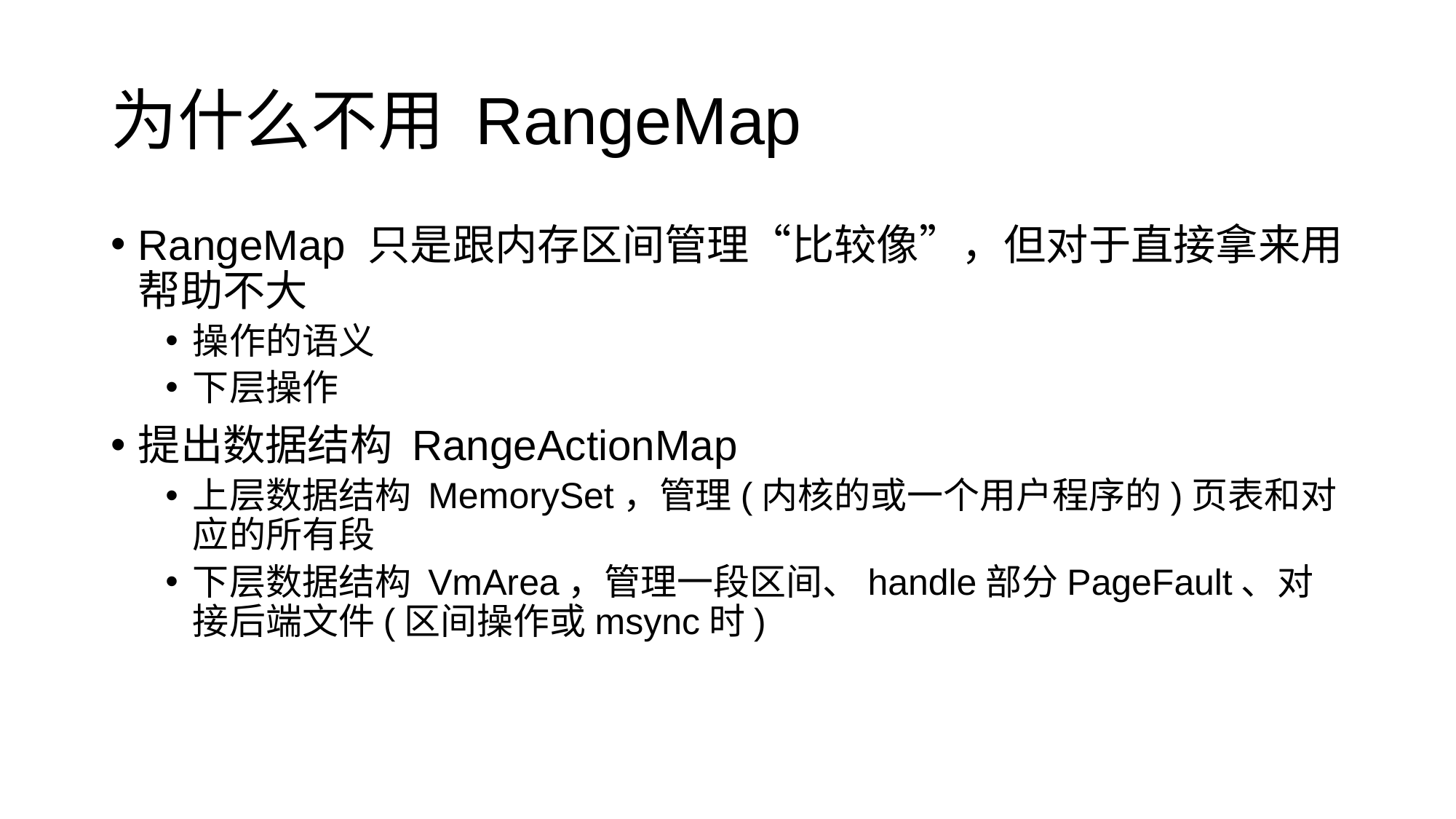

# 为什么不用 RangeMap
RangeMap 只是跟内存区间管理“比较像”，但对于直接拿来用帮助不大
操作的语义
下层操作
提出数据结构 RangeActionMap
上层数据结构 MemorySet，管理(内核的或一个用户程序的)页表和对应的所有段
下层数据结构 VmArea，管理一段区间、handle部分PageFault、对接后端文件(区间操作或msync时)